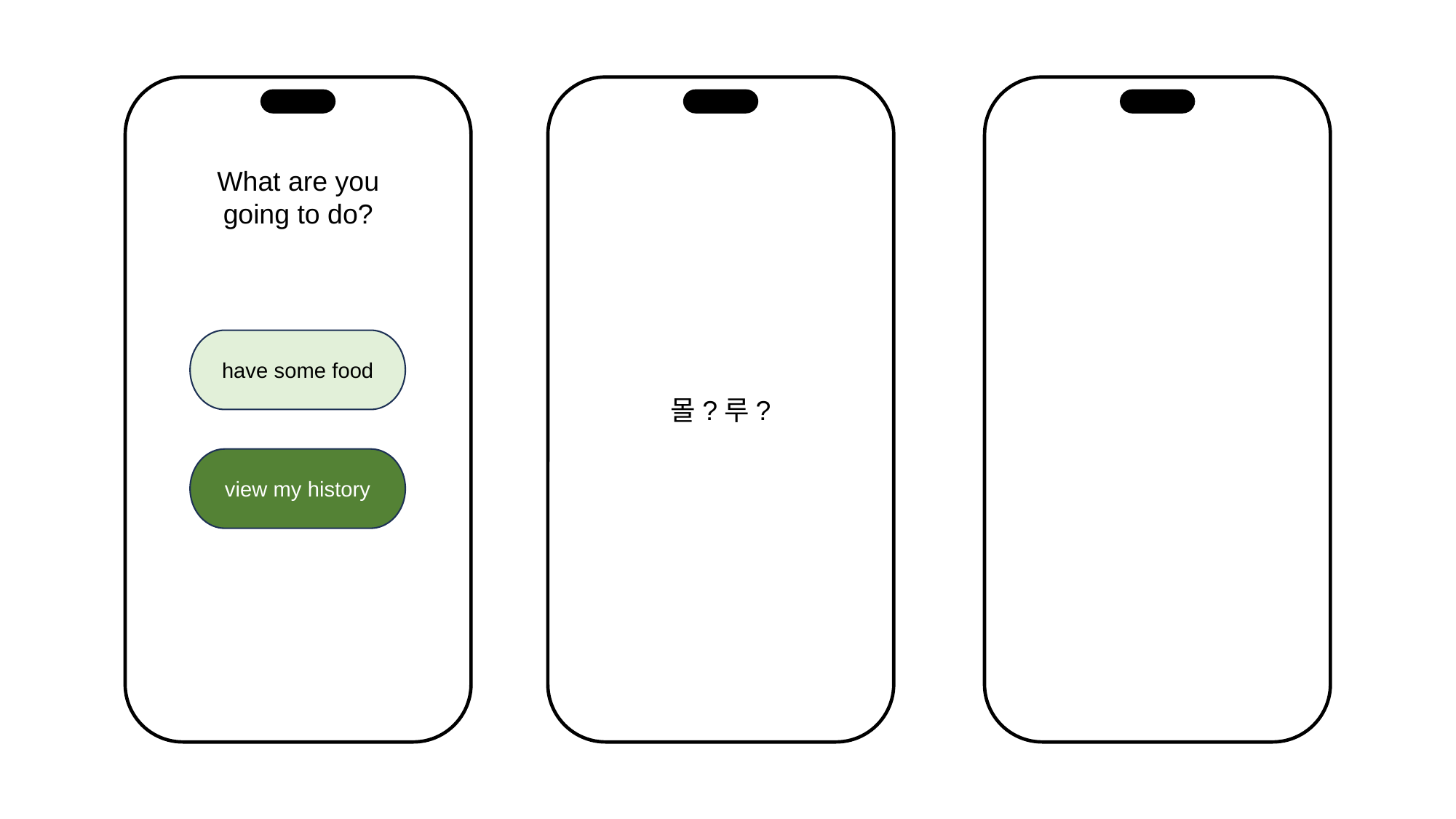

몰?루?

What are you going to do?
have some food
view my history